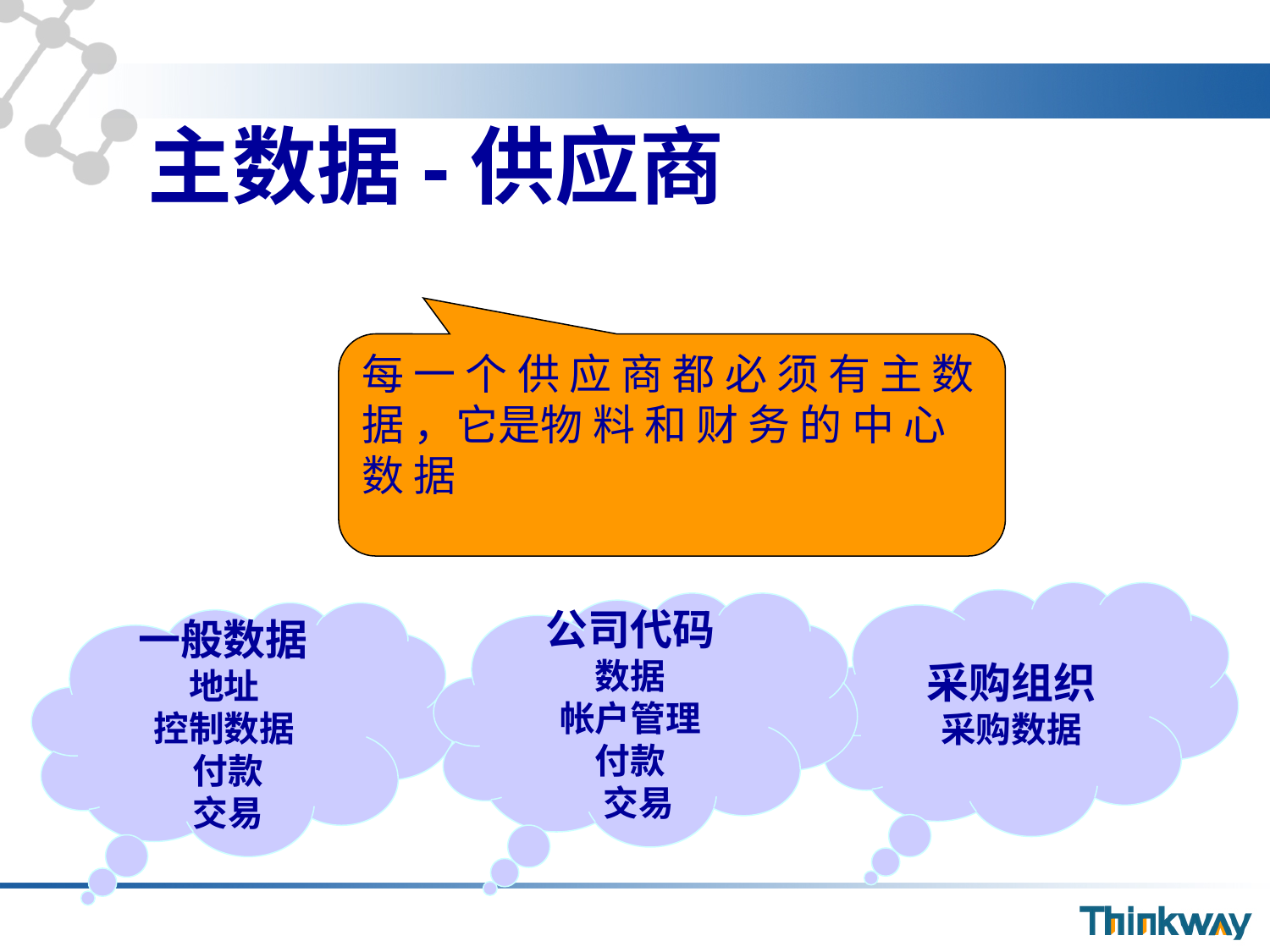

# 主数据-供应商
每 一 个 供 应 商 都 必 须 有 主 数 据 ，它是物 料 和 财 务 的 中 心 数 据

采购组织
采购数据
公司代码
数据
帐户管理
付款
 交易
一般数据
地址
控制数据
付款
交易